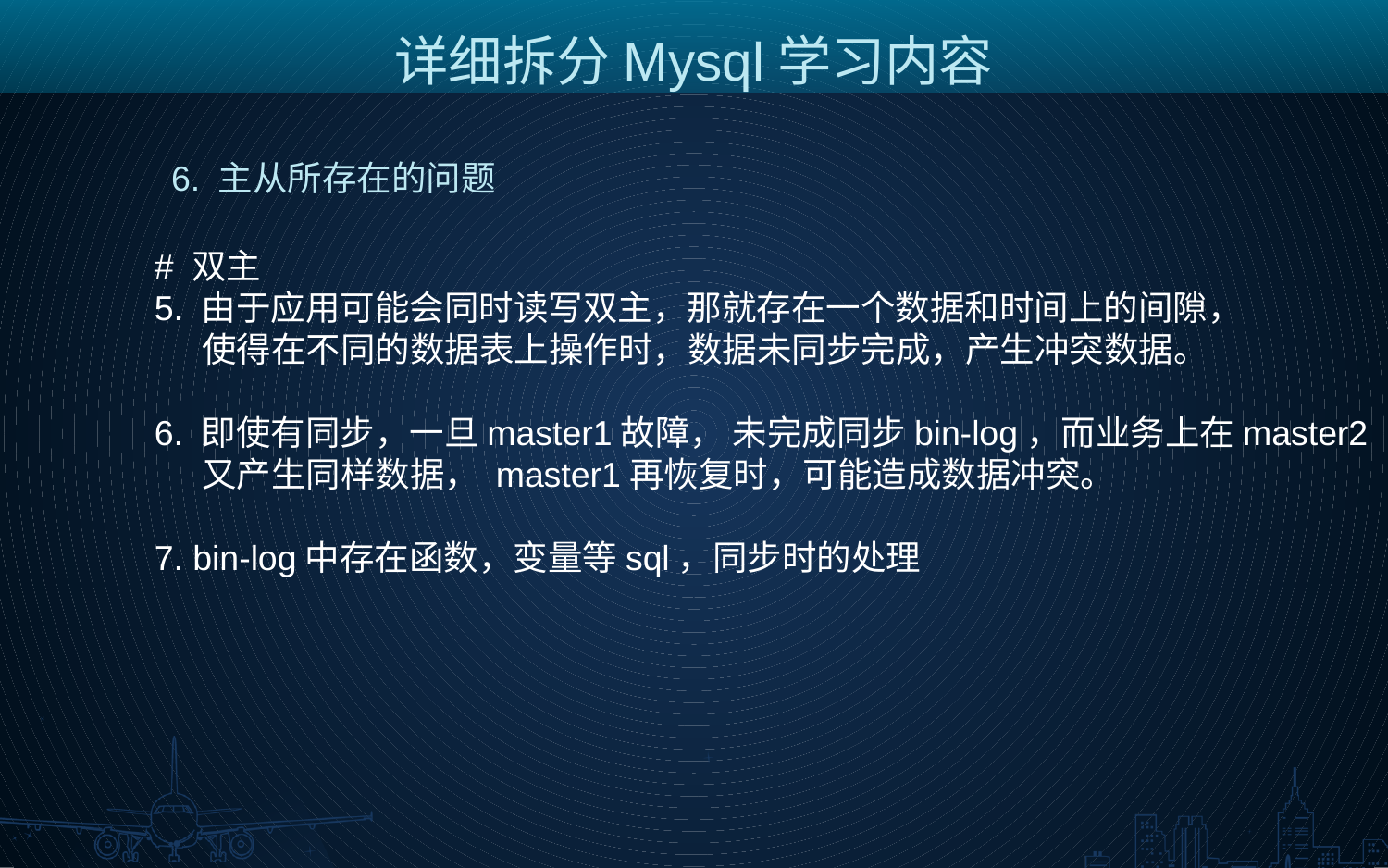

详细拆分Mysql学习内容
6. 主从所存在的问题
# 双主
5. 由于应用可能会同时读写双主，那就存在一个数据和时间上的间隙，
     使得在不同的数据表上操作时，数据未同步完成，产生冲突数据。

6. 即使有同步，一旦master1故障， 未完成同步bin-log，而业务上在master2
     又产生同样数据， master1再恢复时，可能造成数据冲突。

7. bin-log中存在函数，变量等sql，同步时的处理